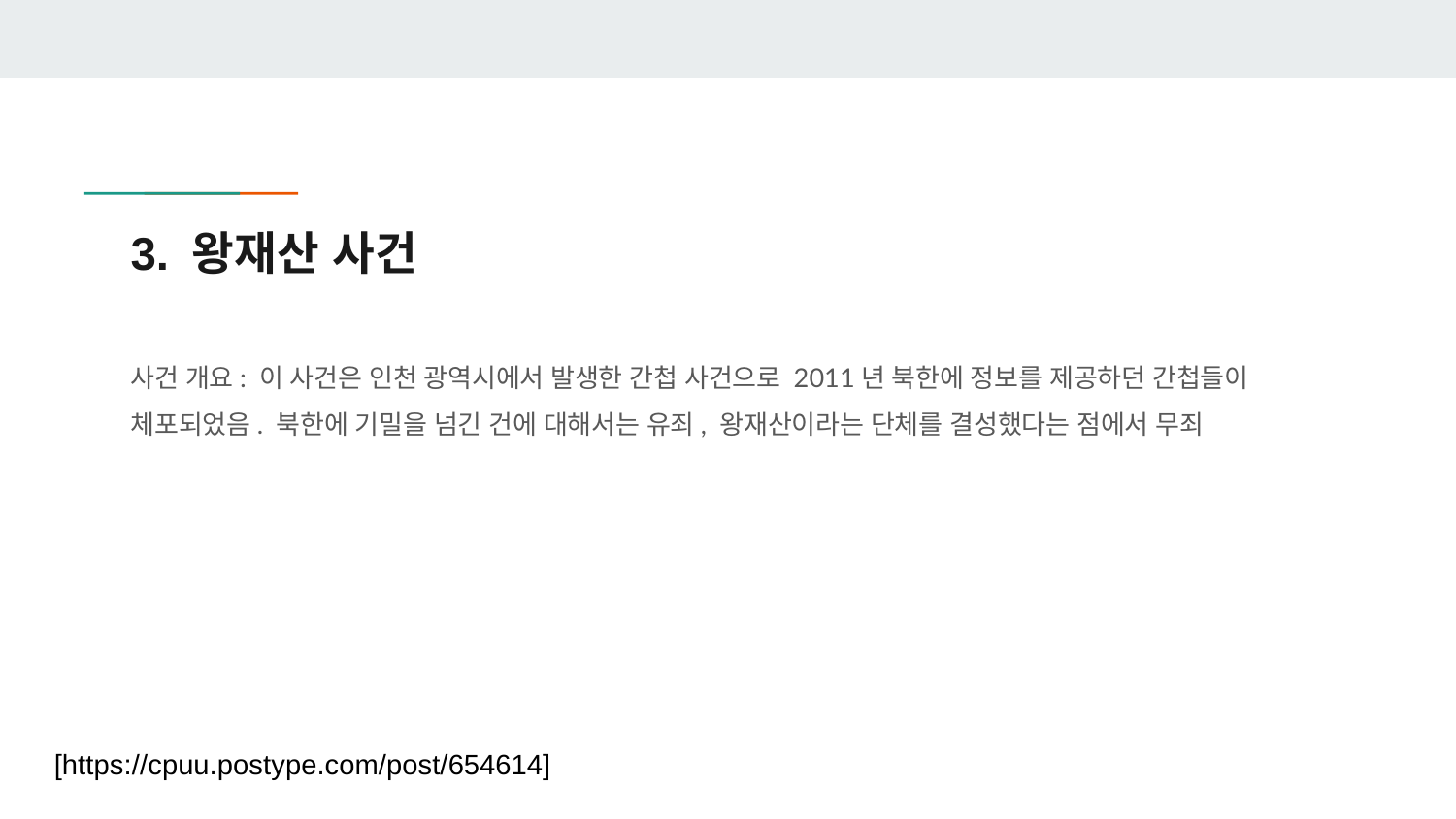

# 3. 왕재산 사건
사건 개요: 이 사건은 인천 광역시에서 발생한 간첩 사건으로 2011년 북한에 정보를 제공하던 간첩들이 체포되었음. 북한에 기밀을 넘긴 건에 대해서는 유죄, 왕재산이라는 단체를 결성했다는 점에서 무죄
[https://cpuu.postype.com/post/654614]